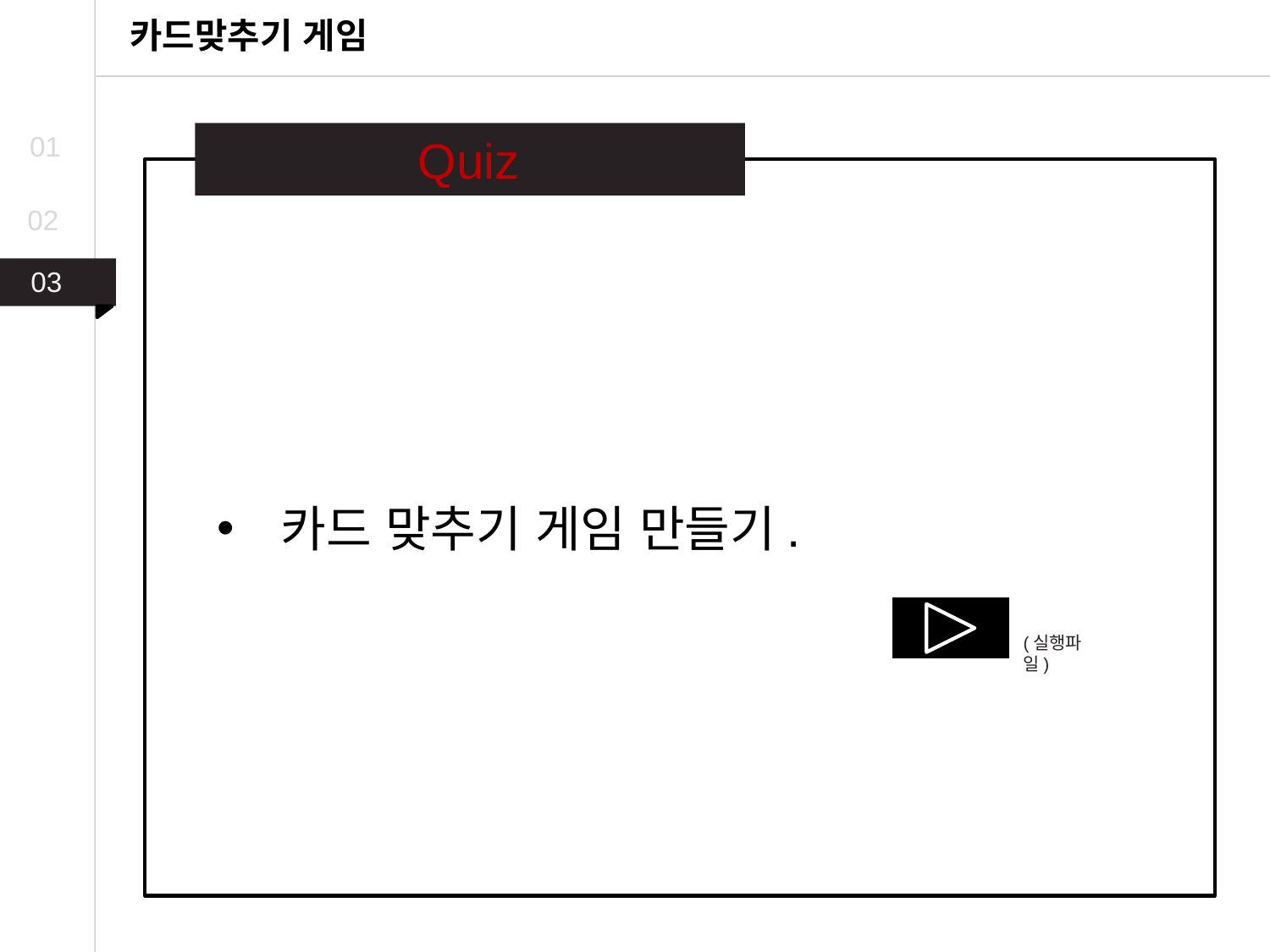

카드맞추기 게임
01
Quiz

02
03

03
02

카드 맞추기 게임 만들기.

(실행파일)